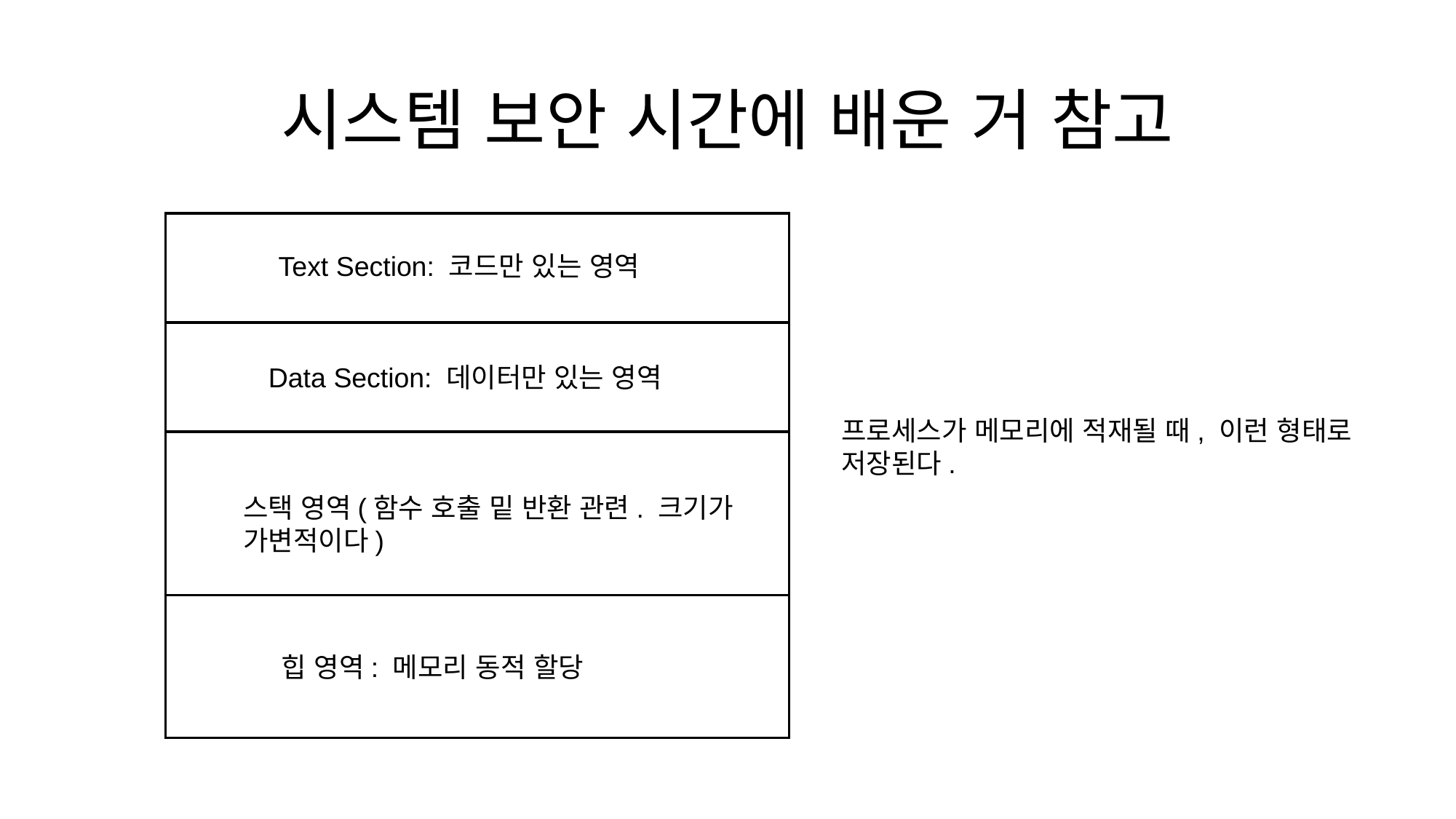

# 시스템 보안 시간에 배운 거 참고

Text Section: 코드만 있는 영역

Data Section: 데이터만 있는 영역
프로세스가 메모리에 적재될 때, 이런 형태로 저장된다.

스택 영역(함수 호출 밑 반환 관련. 크기가 가변적이다)

힙 영역: 메모리 동적 할당